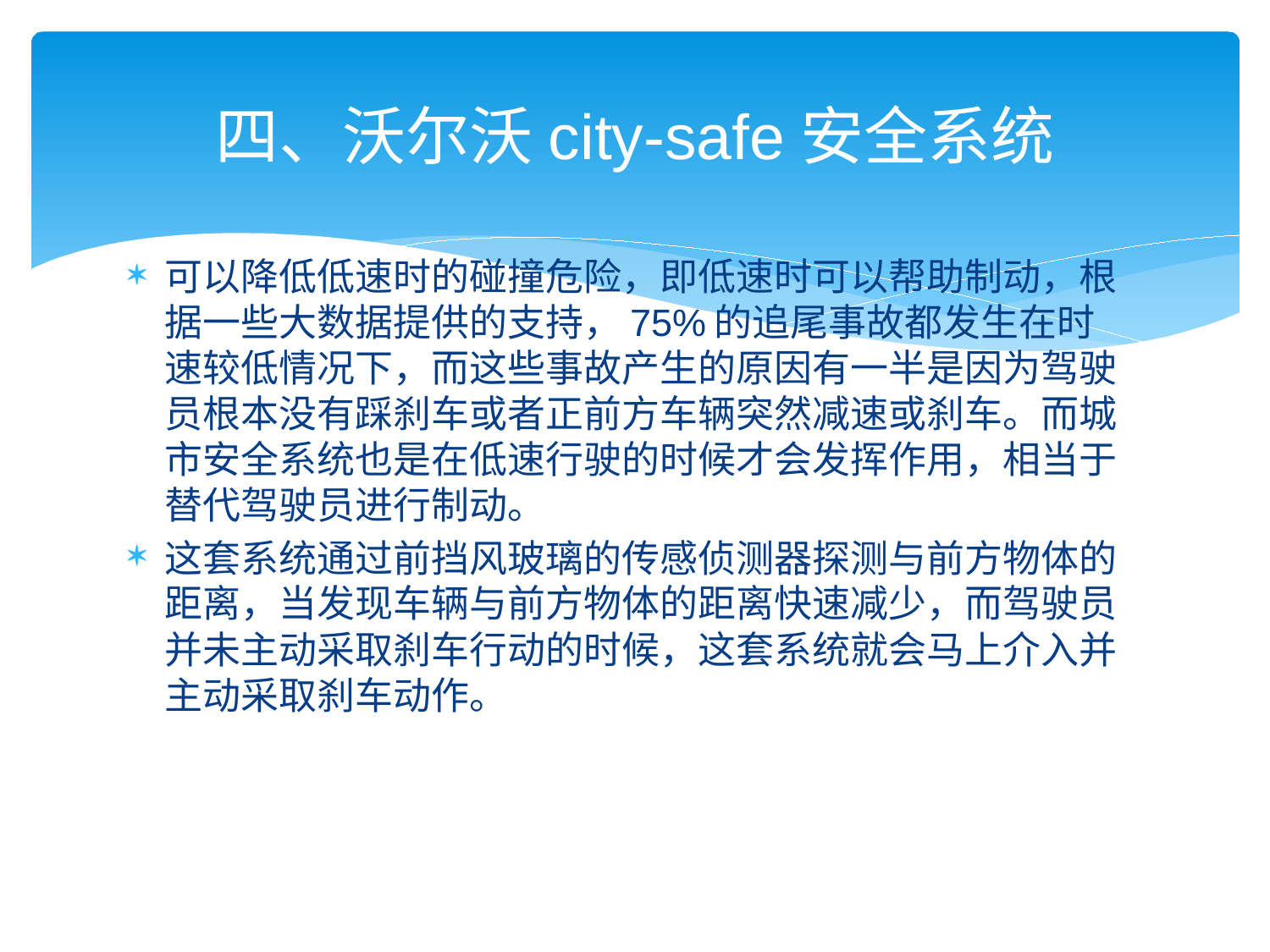

# 四、沃尔沃city-safe安全系统
可以降低低速时的碰撞危险，即低速时可以帮助制动，根据一些大数据提供的支持，75%的追尾事故都发生在时速较低情况下，而这些事故产生的原因有一半是因为驾驶员根本没有踩刹车或者正前方车辆突然减速或刹车。而城市安全系统也是在低速行驶的时候才会发挥作用，相当于替代驾驶员进行制动。
这套系统通过前挡风玻璃的传感侦测器探测与前方物体的距离，当发现车辆与前方物体的距离快速减少，而驾驶员并未主动采取刹车行动的时候，这套系统就会马上介入并主动采取刹车动作。